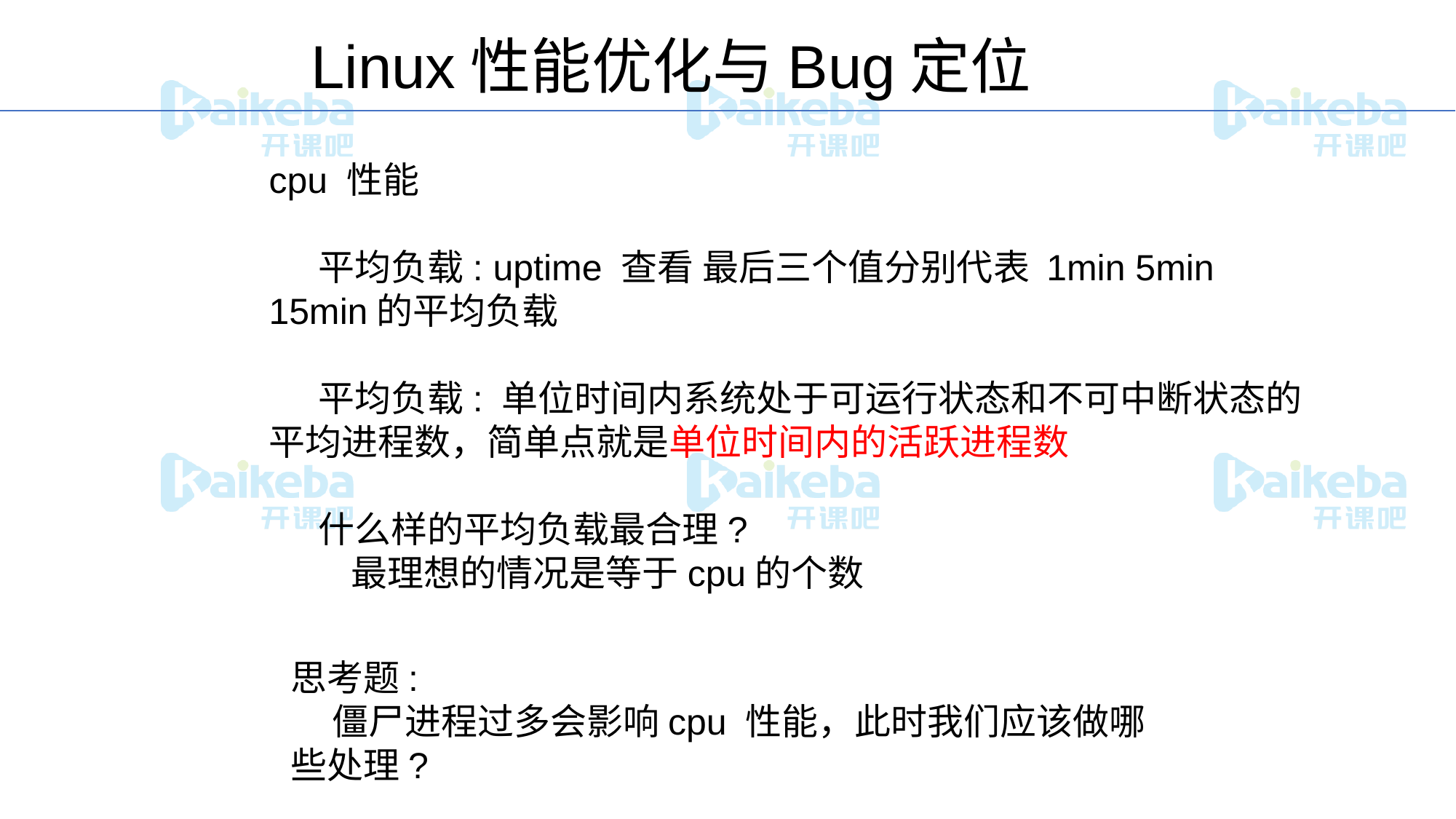

Linux性能优化与Bug定位
cpu 性能

     平均负载: uptime 查看 最后三个值分别代表 1min 5min 15min的平均负载

     平均负载: 单位时间内系统处于可运行状态和不可中断状态的平均进程数，简单点就是单位时间内的活跃进程数

     什么样的平均负载最合理?
         最理想的情况是等于cpu的个数
思考题:
    僵尸进程过多会影响cpu 性能，此时我们应该做哪些处理?